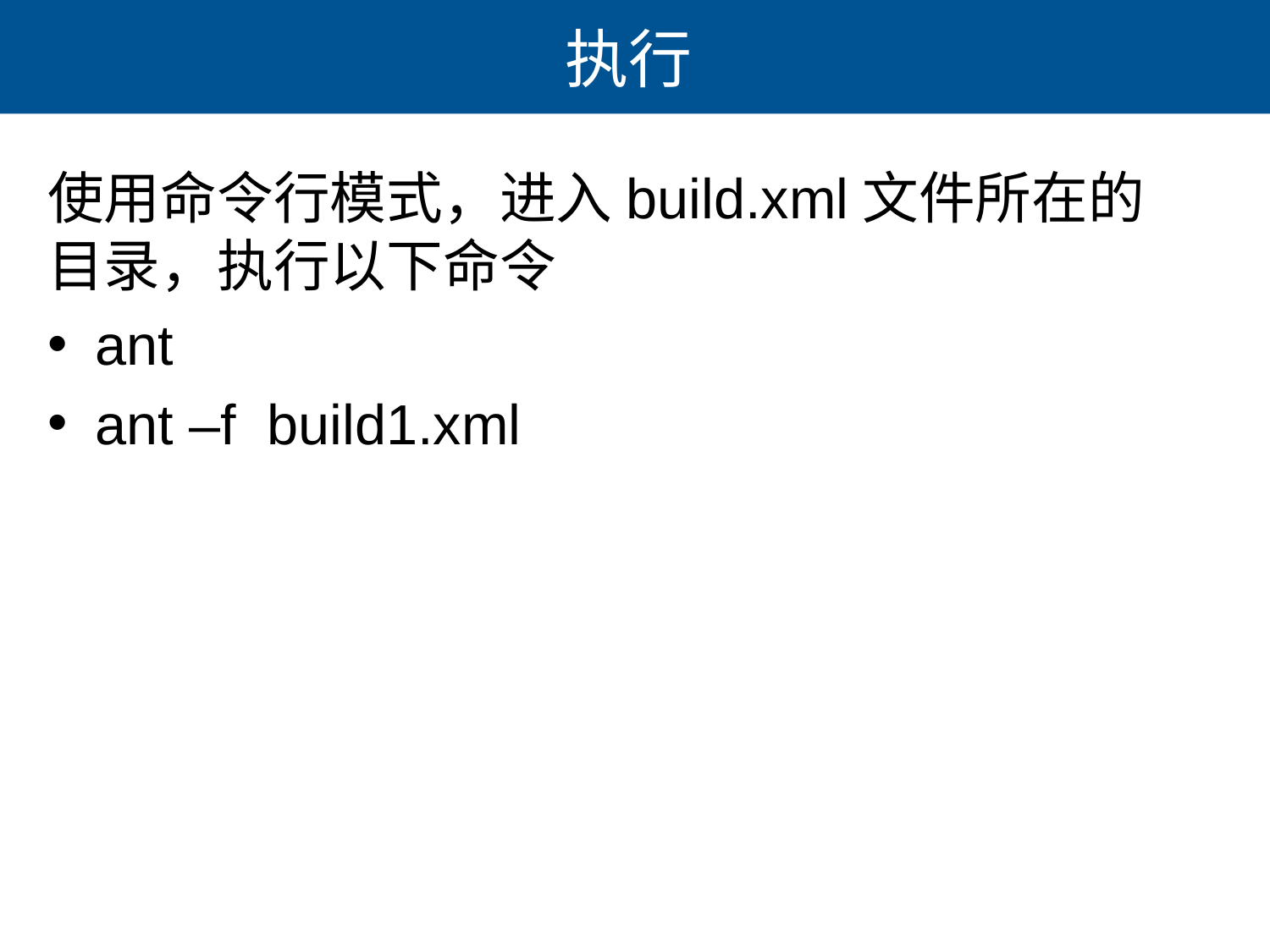

# 执行
使用命令行模式，进入build.xml文件所在的目录，执行以下命令
ant
ant –f  build1.xml